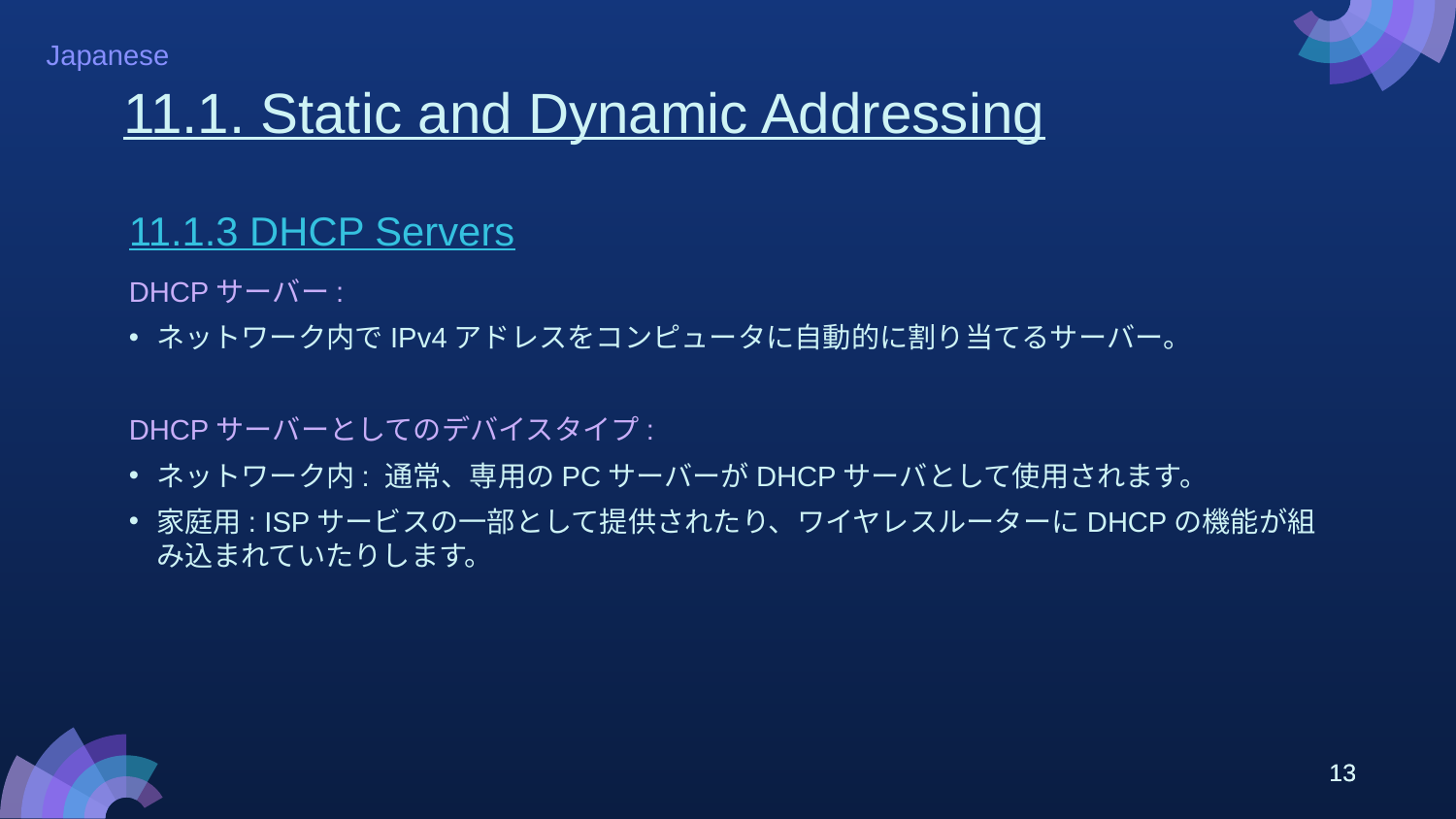

# 11.1. Static and Dynamic Addressing
11.1.3 DHCP Servers
DHCPサーバー:
ネットワーク内でIPv4アドレスをコンピュータに自動的に割り当てるサーバー。

DHCPサーバーとしてのデバイスタイプ:
ネットワーク内: 通常、専用のPCサーバーがDHCPサーバとして使用されます。
家庭用: ISPサービスの一部として提供されたり、ワイヤレスルーターにDHCPの機能が組み込まれていたりします。